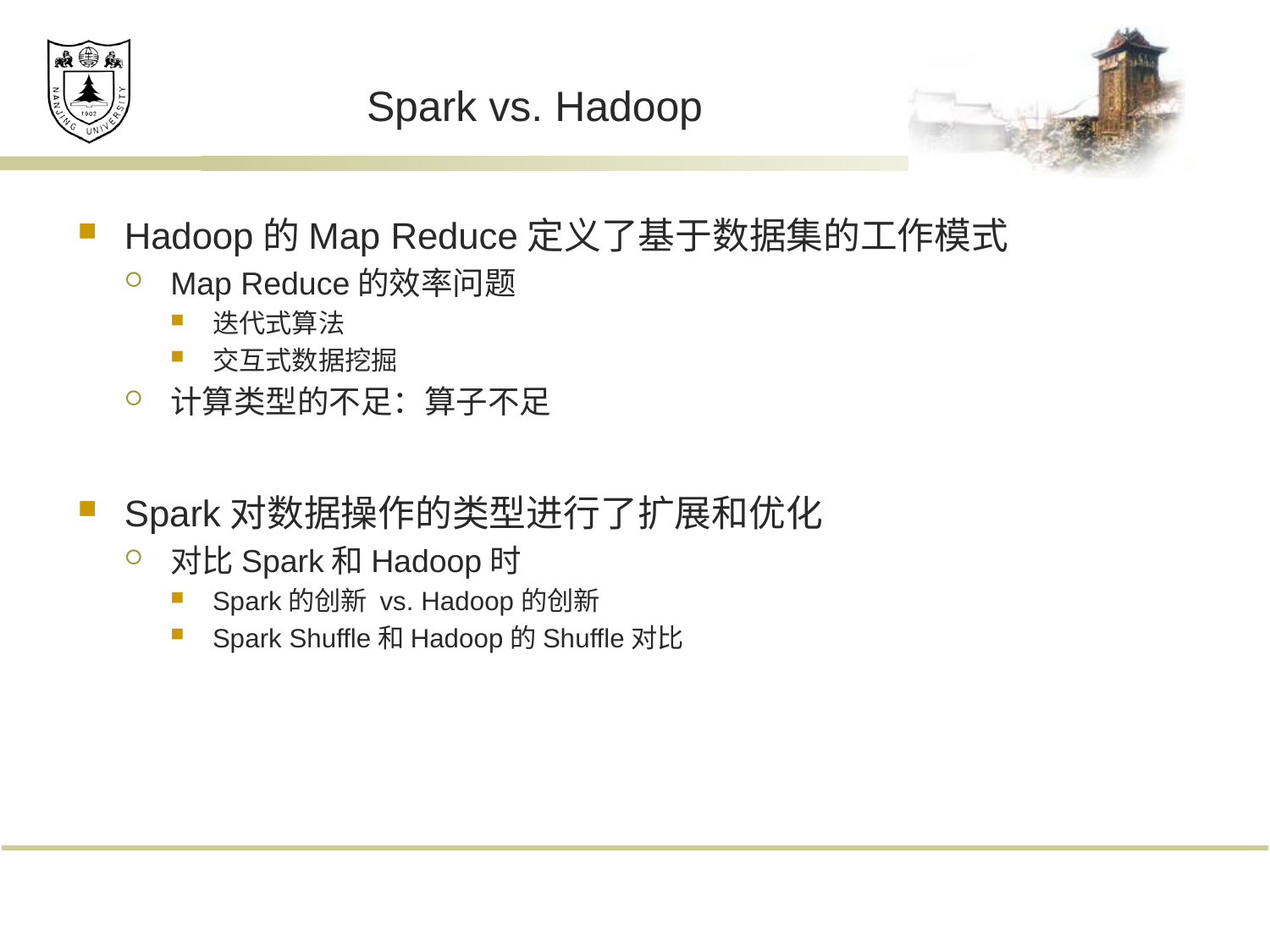

# Spark vs. Hadoop
Hadoop的Map Reduce定义了基于数据集的工作模式
Map Reduce的效率问题
迭代式算法
交互式数据挖掘
计算类型的不足：算子不足

Spark对数据操作的类型进行了扩展和优化
对比Spark和Hadoop时
Spark的创新 vs. Hadoop的创新
Spark Shuffle和Hadoop的Shuffle对比